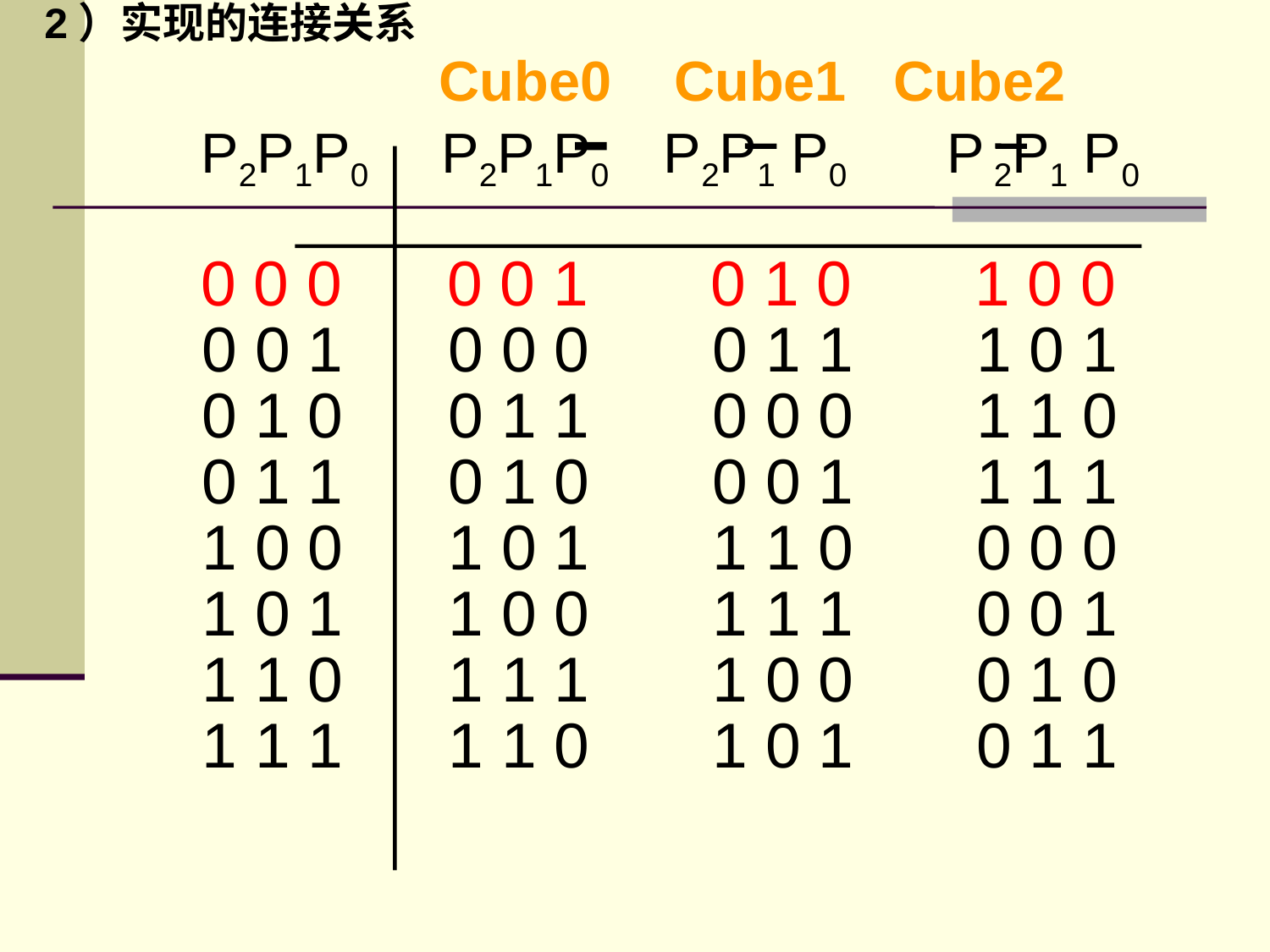

2）实现的连接关系
                          　　　Cube0    Cube1   Cube2
          P2P1P0        P2P1P0      P2P1 P0           P 2P1 P0

          0 0 0      0 0 1       0 1 0       1 0 0
         0 0 1      0 0 0       0 1 1       1 0 1
         0 1 0      0 1 1       0 0 0       1 1 0
         0 1 1      0 1 0       0 0 1       1 1 1
         1 0 0      1 0 1       1 1 0       0 0 0
         1 0 1      1 0 0       1 1 1       0 0 1
         1 1 0      1 1 1       1 0 0       0 1 0
         1 1 1      1 1 0       1 0 1       0 1 1

29